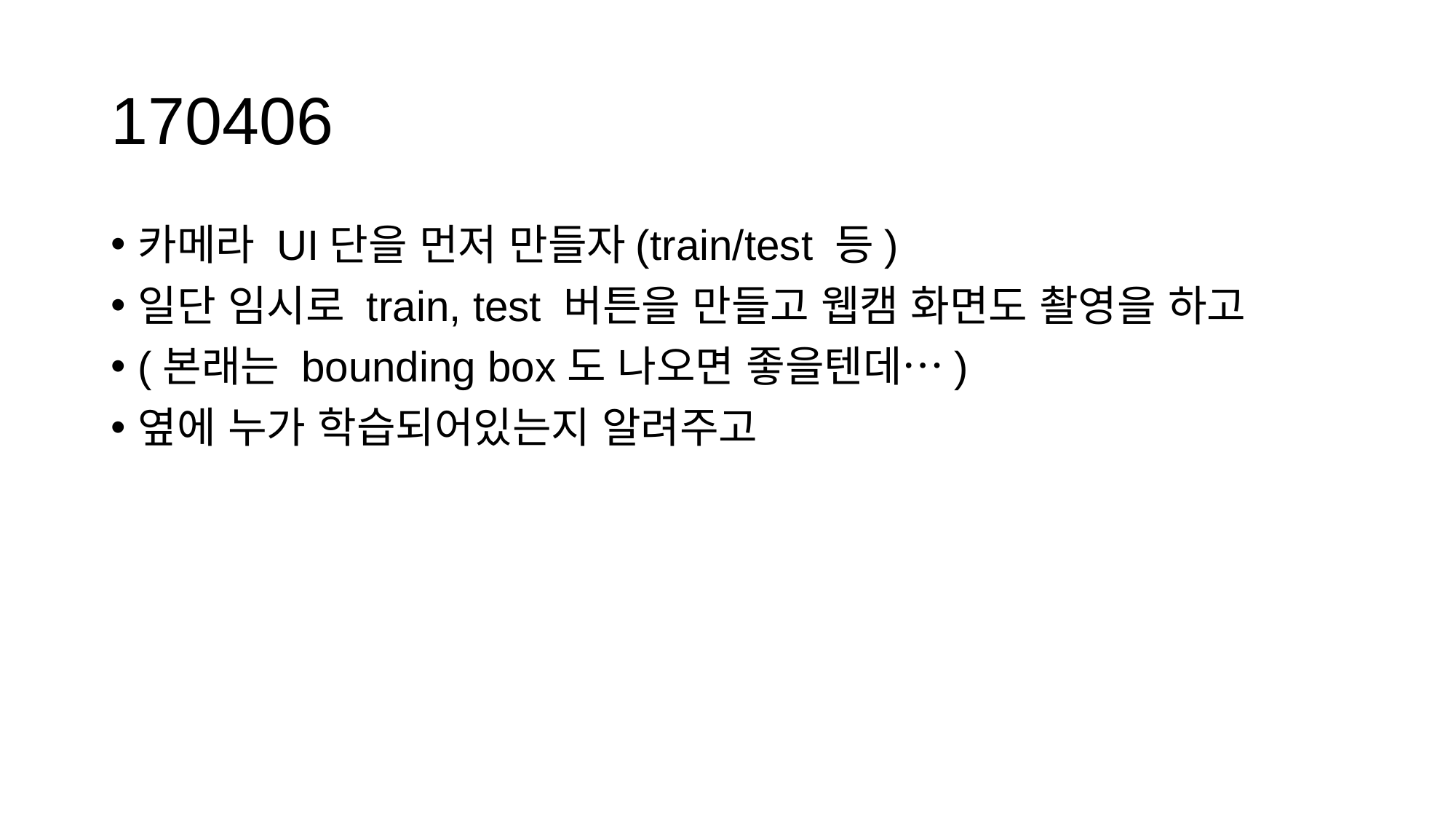

# 170406
카메라 UI단을 먼저 만들자(train/test 등)
일단 임시로 train, test 버튼을 만들고 웹캠 화면도 촬영을 하고
(본래는 bounding box도 나오면 좋을텐데…)
옆에 누가 학습되어있는지 알려주고